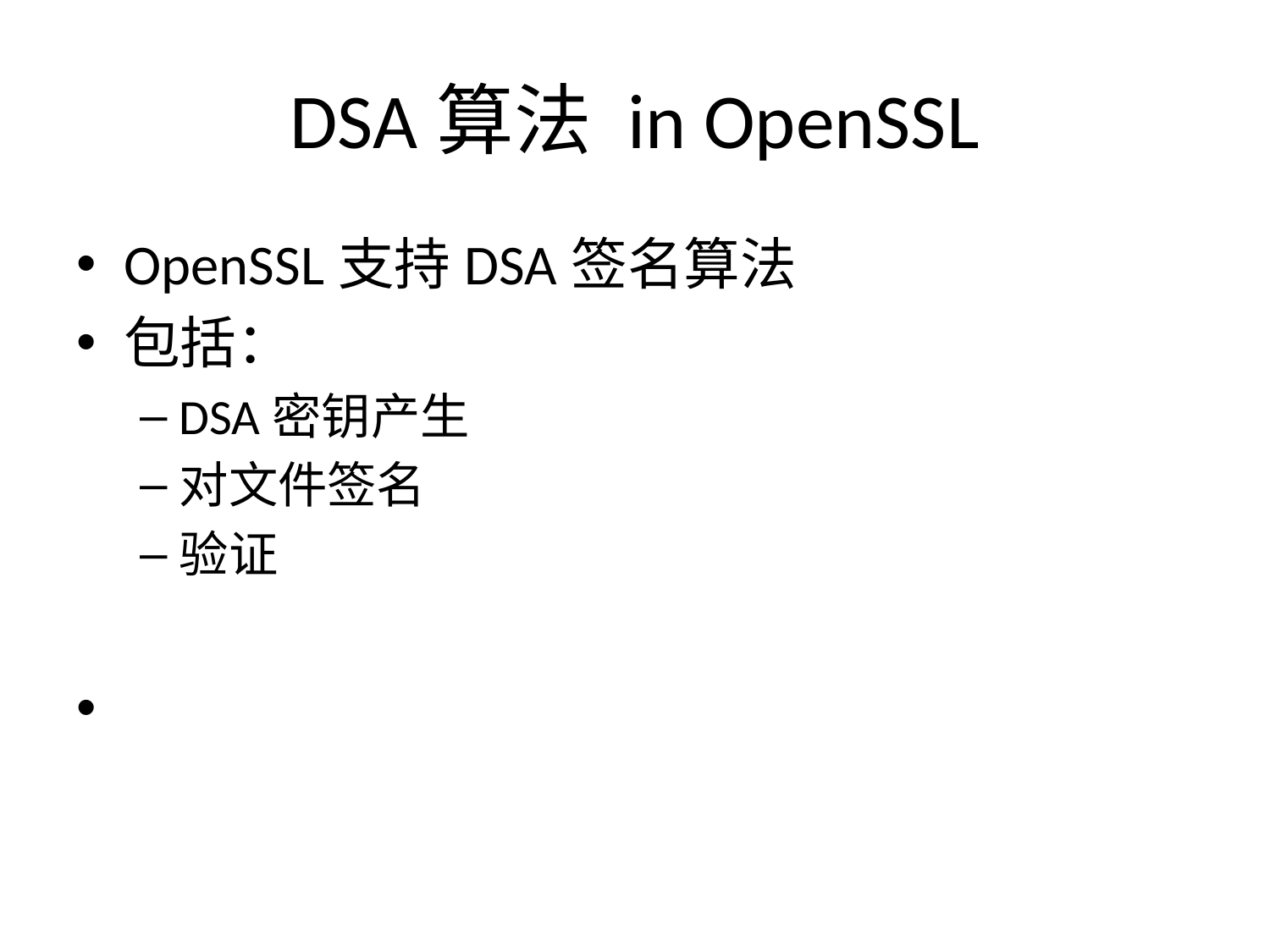

# DSA算法 in OpenSSL
OpenSSL支持DSA签名算法
包括：
DSA密钥产生
对文件签名
验证